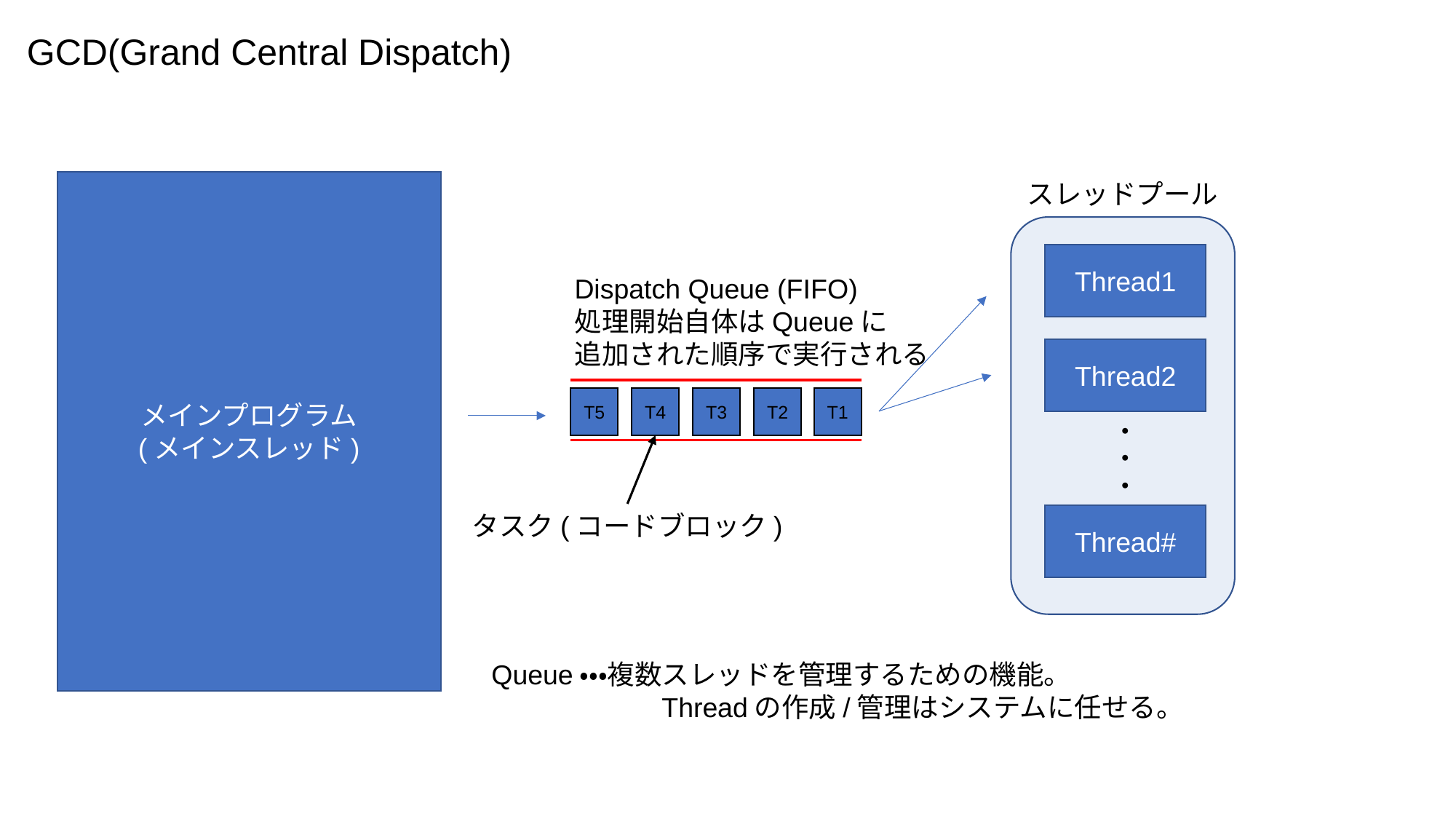

GCD(Grand Central Dispatch)
メインプログラム
(メインスレッド)
スレッドプール

Thread1
Thread2
・・・
Thread#
Dispatch Queue (FIFO)
処理開始自体はQueueに
追加された順序で実行される
T5
T4
T3
T2
T1
タスク(コードブロック)
Queue・・・複数スレッドを管理するための機能。
　　　　　　Threadの作成/管理はシステムに任せる。